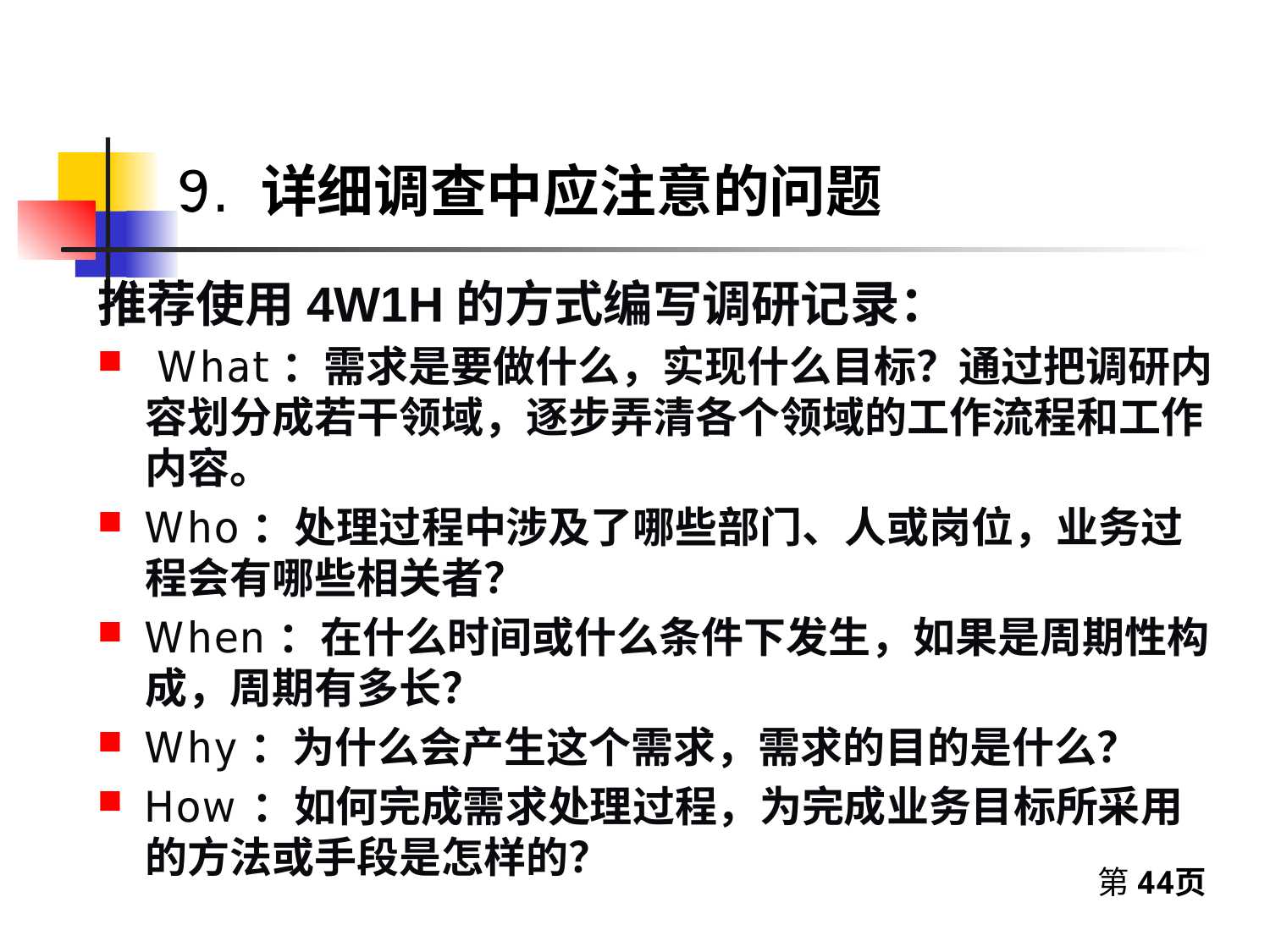

9. 详细调查中应注意的问题
推荐使用4W1H的方式编写调研记录：
 What：需求是要做什么，实现什么目标？通过把调研内容划分成若干领域，逐步弄清各个领域的工作流程和工作内容。
Who：处理过程中涉及了哪些部门、人或岗位，业务过程会有哪些相关者？
When：在什么时间或什么条件下发生，如果是周期性构成，周期有多长？
Why：为什么会产生这个需求，需求的目的是什么？
How：如何完成需求处理过程，为完成业务目标所采用的方法或手段是怎样的？